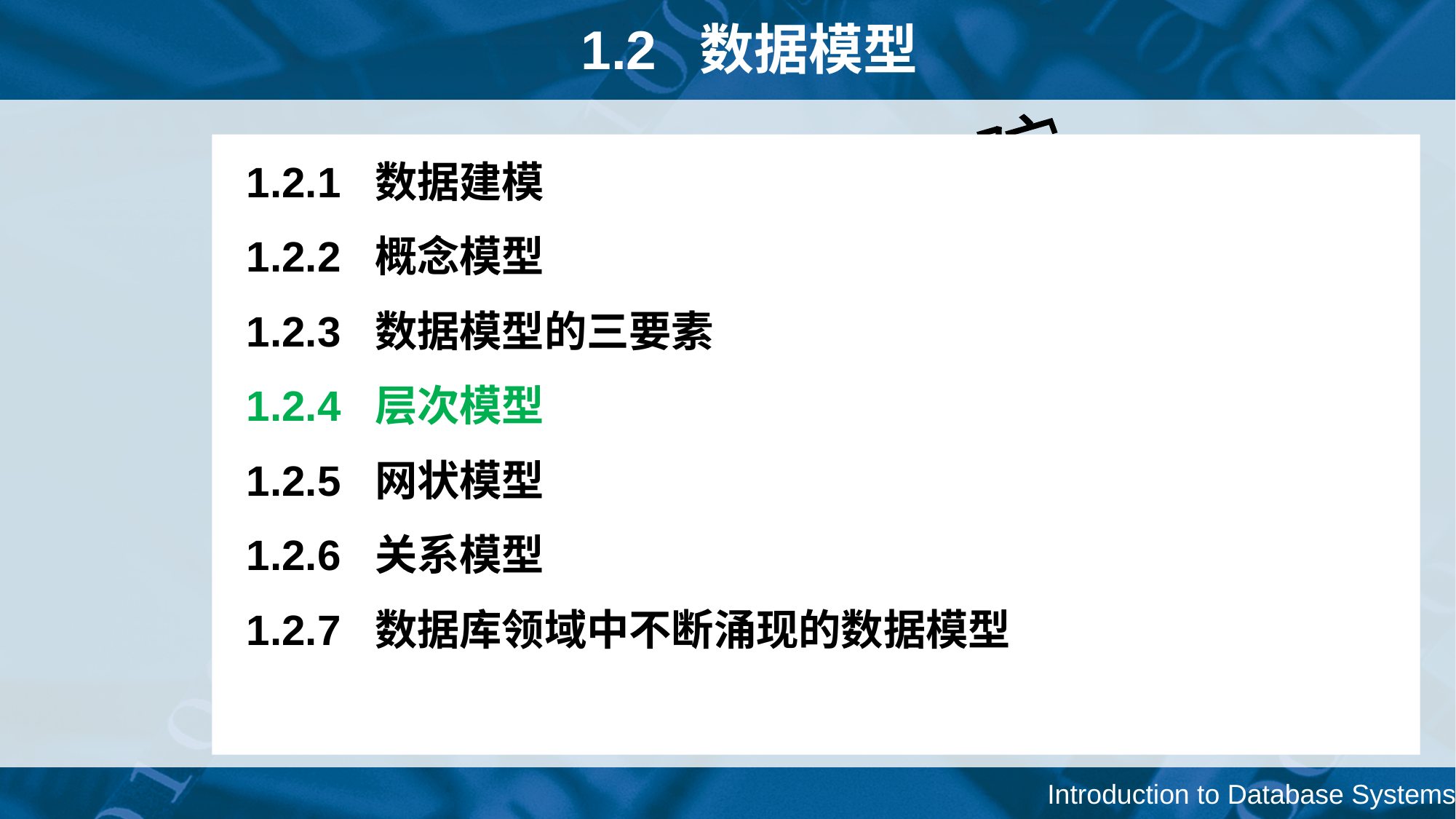

# 1.2  数据模型
  1.2.1  数据建模
  1.2.2  概念模型
  1.2.3  数据模型的三要素
  1.2.4  层次模型
  1.2.5  网状模型
  1.2.6  关系模型
  1.2.7  数据库领域中不断涌现的数据模型